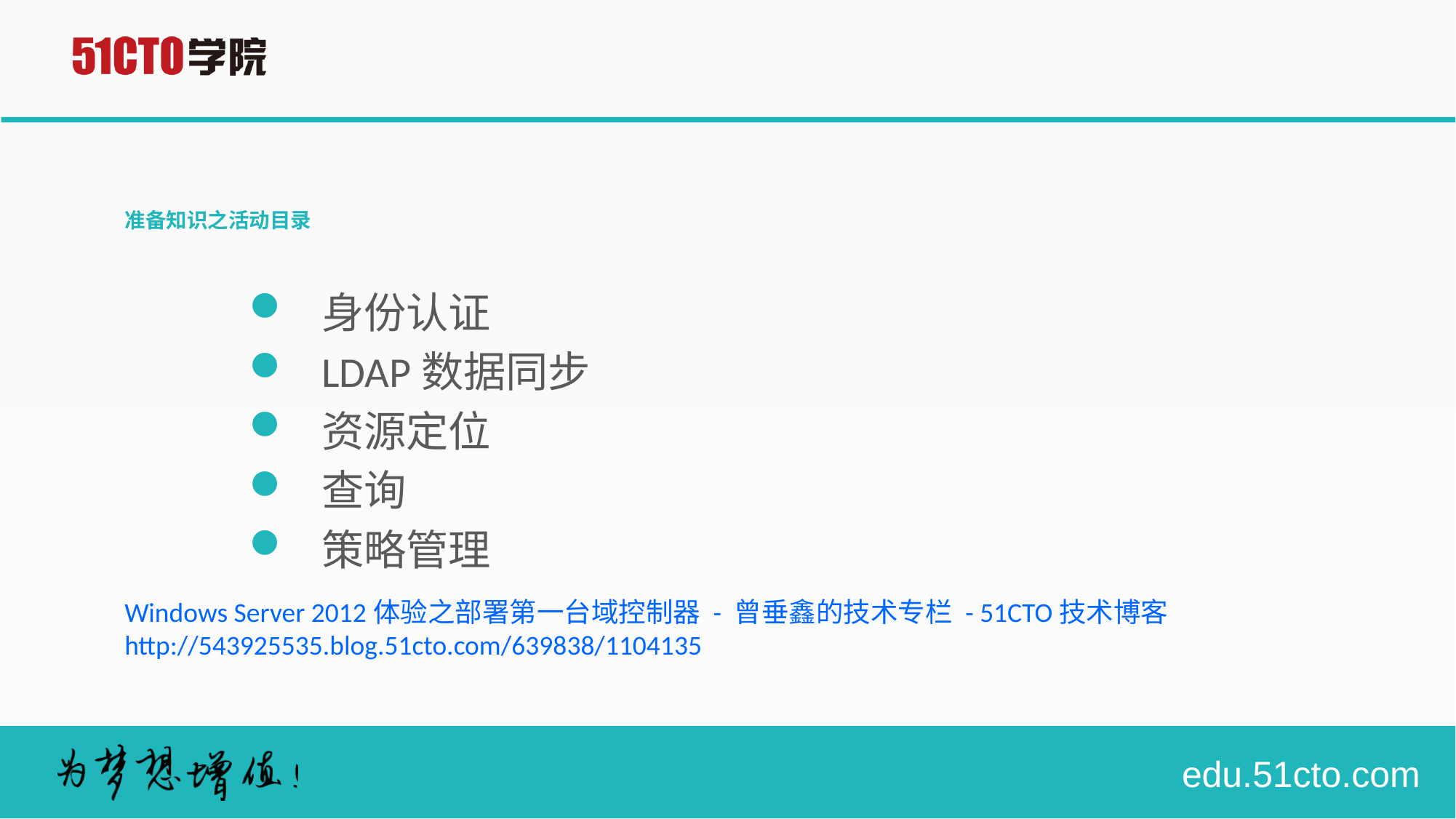

# 准备知识之活动目录
身份认证
LDAP数据同步
资源定位
查询
策略管理

Windows Server 2012体验之部署第一台域控制器 - 曾垂鑫的技术专栏 - 51CTO技术博客  http://543925535.blog.51cto.com/639838/1104135